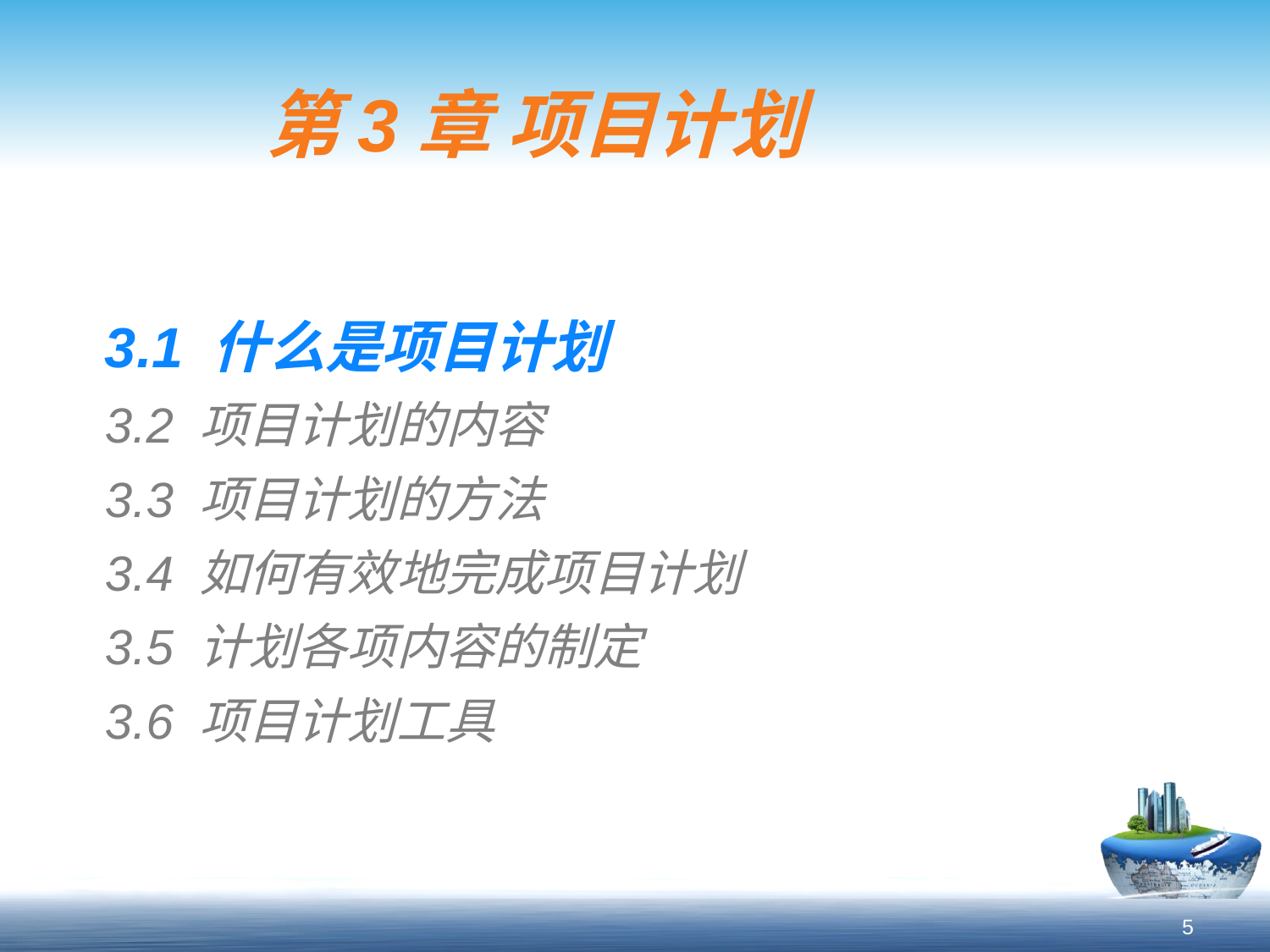

# 第3章 项目计划
3.1 什么是项目计划
3.2 项目计划的内容
3.3 项目计划的方法
3.4 如何有效地完成项目计划
3.5 计划各项内容的制定
3.6 项目计划工具
5